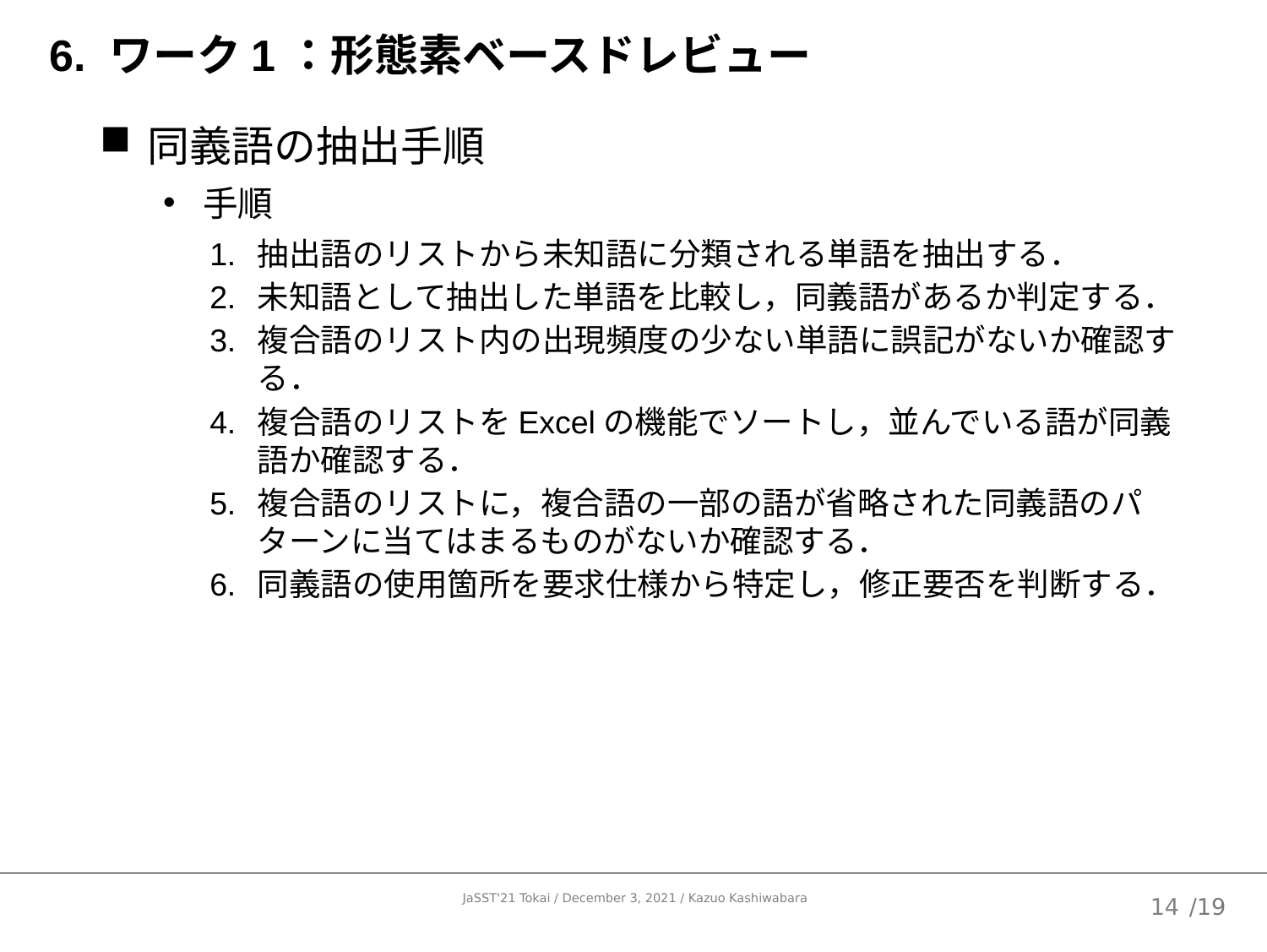

# 6. ワーク1：形態素ベースドレビュー
同義語の抽出手順
手順
抽出語のリストから未知語に分類される単語を抽出する．
未知語として抽出した単語を比較し，同義語があるか判定する．
複合語のリスト内の出現頻度の少ない単語に誤記がないか確認する．
複合語のリストをExcelの機能でソートし，並んでいる語が同義語か確認する．
複合語のリストに，複合語の一部の語が省略された同義語のパターンに当てはまるものがないか確認する．
同義語の使用箇所を要求仕様から特定し，修正要否を判断する．
14